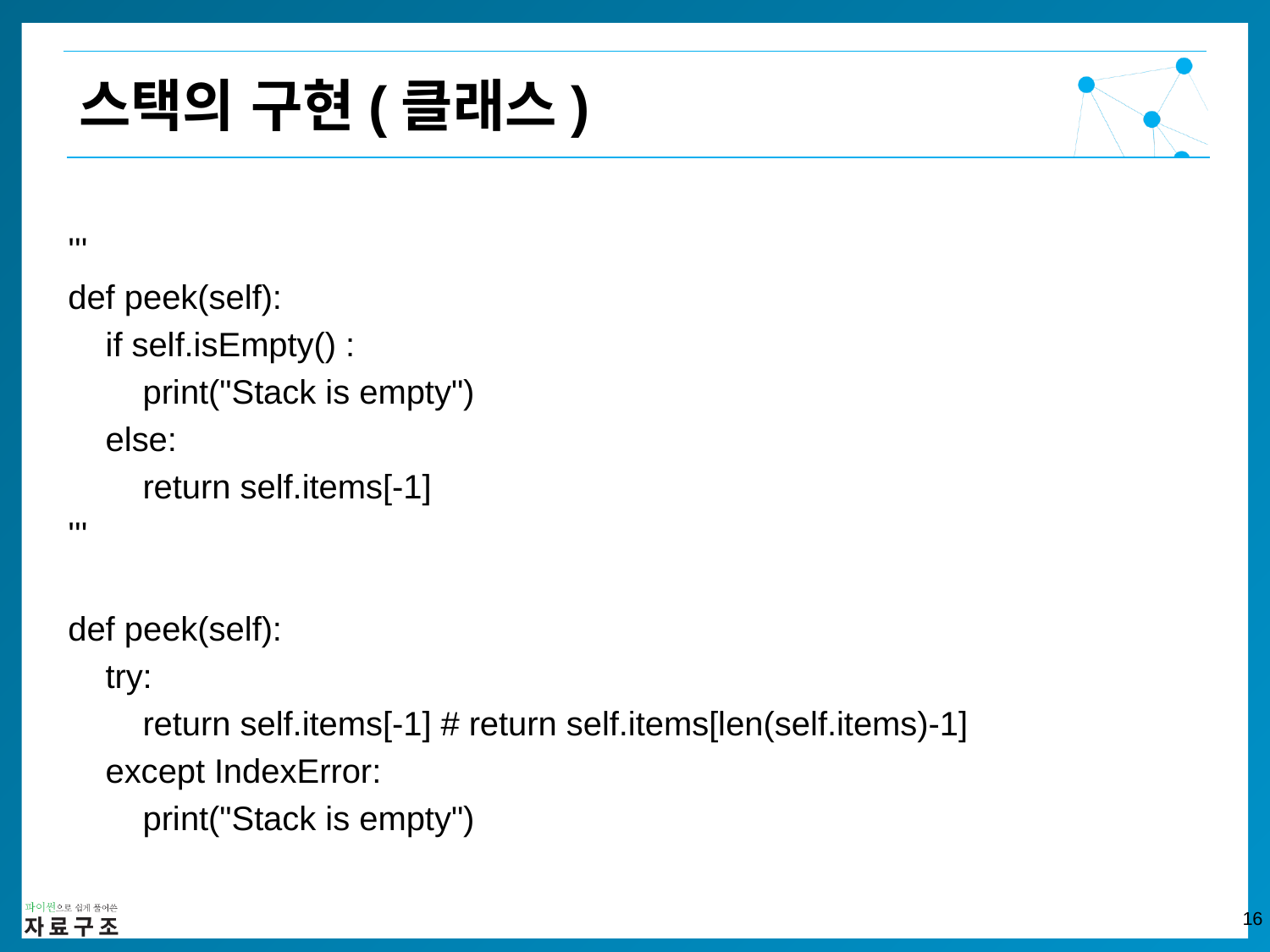

스택의 구현(클래스)
'''
def peek(self):
    if self.isEmpty() :
        print("Stack is empty")
    else:
        return self.items[-1]
'''

def peek(self):
    try:
        return self.items[-1] # return self.items[len(self.items)-1]
    except IndexError:
        print("Stack is empty")